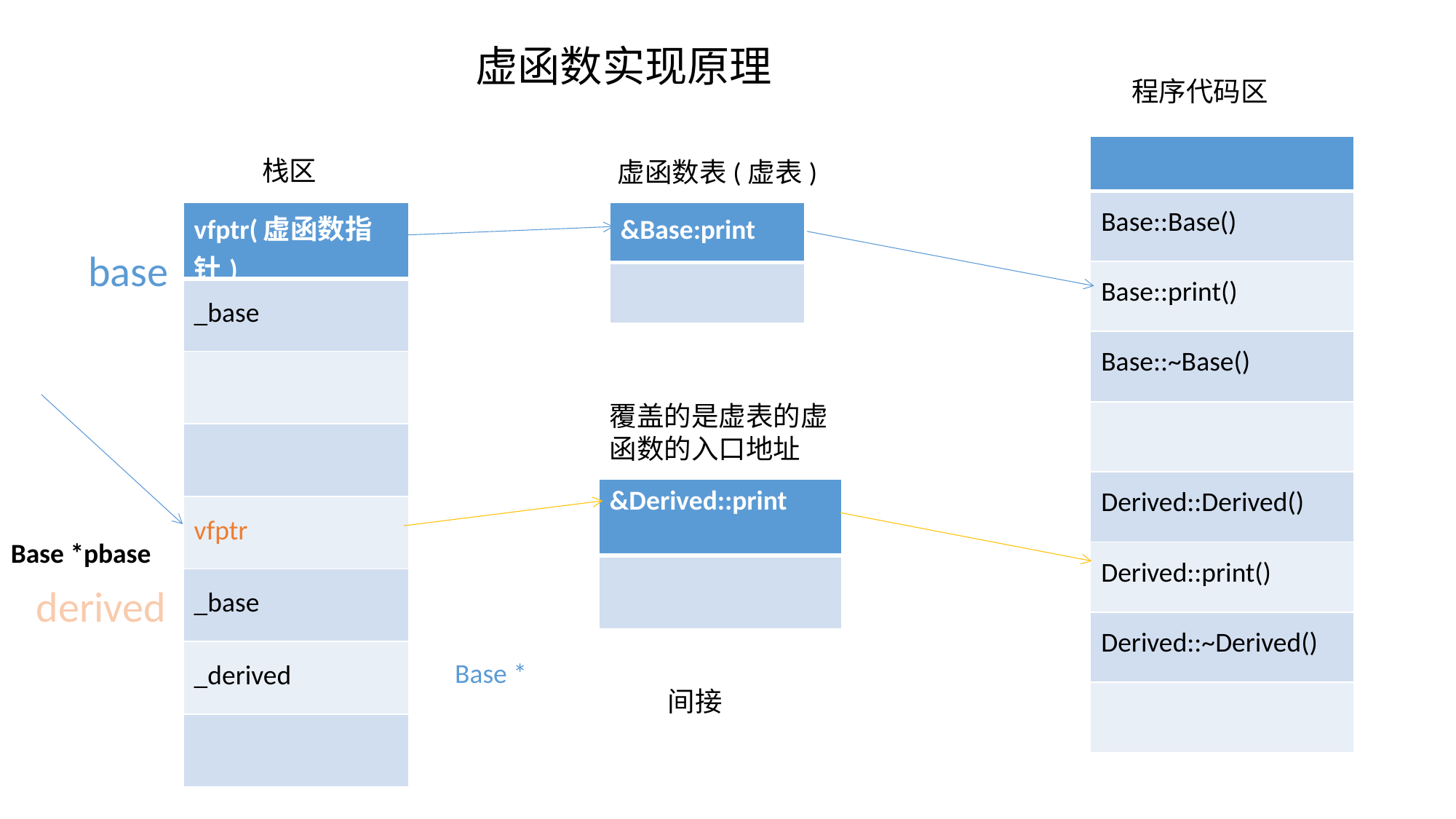

虚函数实现原理
        程序代码区
|  |
| --- |
| Base::Base() |
| Base::print() |
| Base::~Base() |
|  |
| Derived::Derived() |
| Derived::print() |
| Derived::~Derived() |
|  |
          栈区
  虚函数表(虚表)
| vfptr(虚函数指针) |
| --- |
| \_base |
|  |
|  |
| vfptr |
| \_base |
| \_derived |
|  |
| &Base:print |
| --- |
|  |
base
覆盖的是虚表的虚函数的入口地址
| &Derived::print |
| --- |
|  |
Base *pbase
derived
Base *
          间接